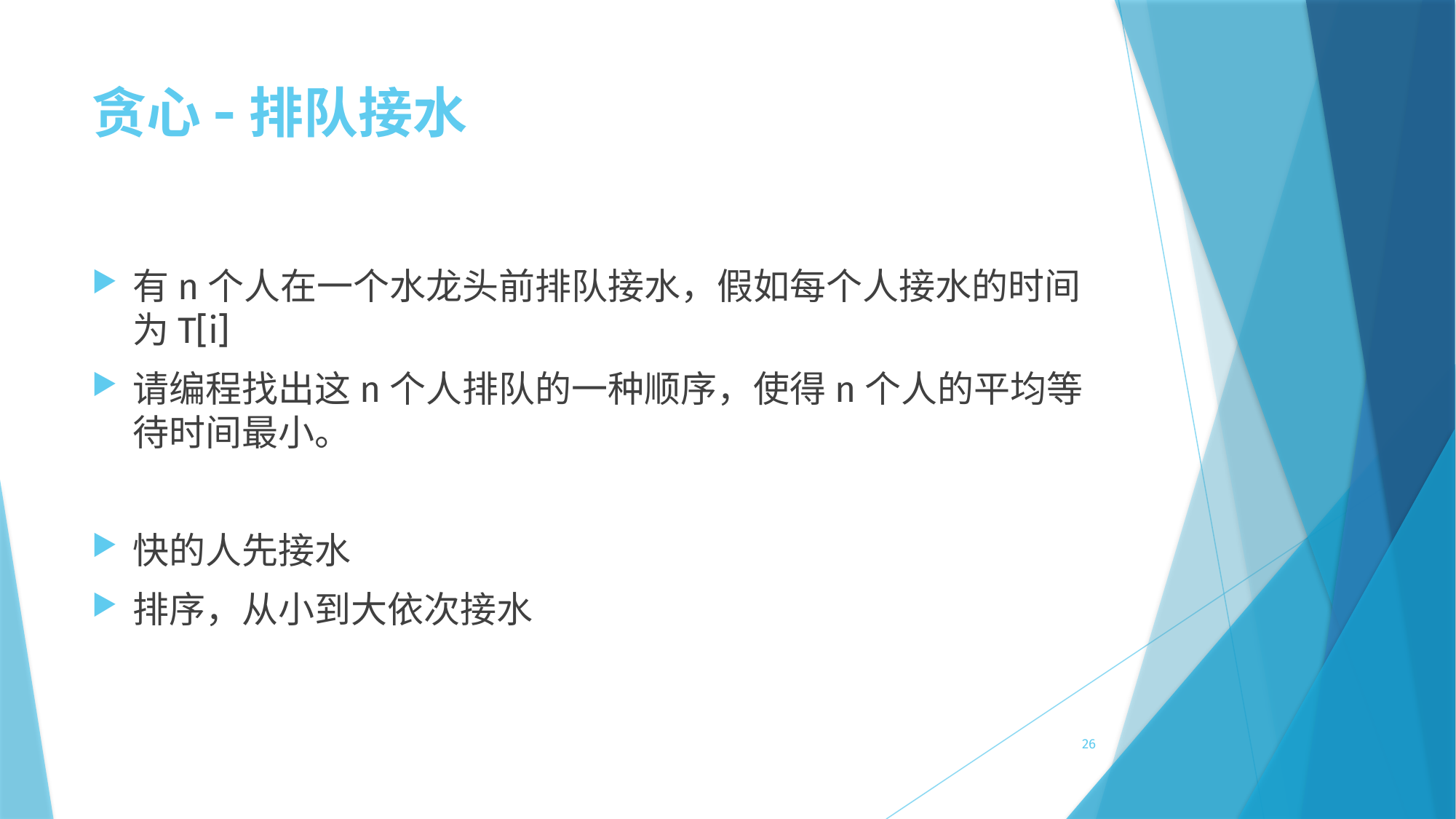

# 贪心-排队接水
有n个人在一个水龙头前排队接水，假如每个人接水的时间为T[i]
请编程找出这n个人排队的一种顺序，使得n个人的平均等待时间最小。

快的人先接水
排序，从小到大依次接水
26